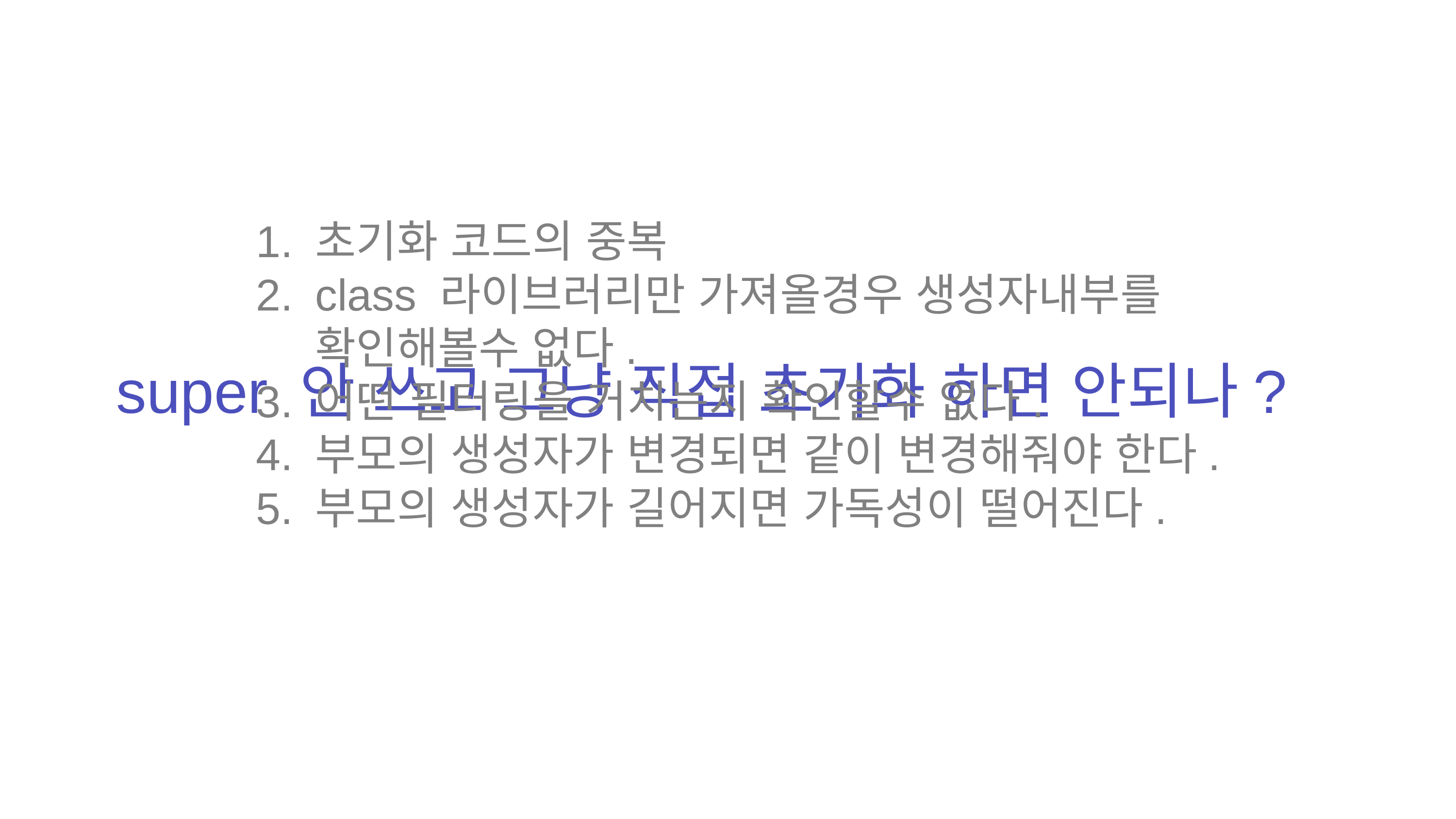

초기화 코드의 중복
class 라이브러리만 가져올경우 생성자내부를 확인해볼수 없다.
어떤 필터링을 거치는지 확인할수 없다.
부모의 생성자가 변경되면 같이 변경해줘야 한다.
부모의 생성자가 길어지면 가독성이 떨어진다.
super 안 쓰고 그냥 직접 초기화 하면 안되나?